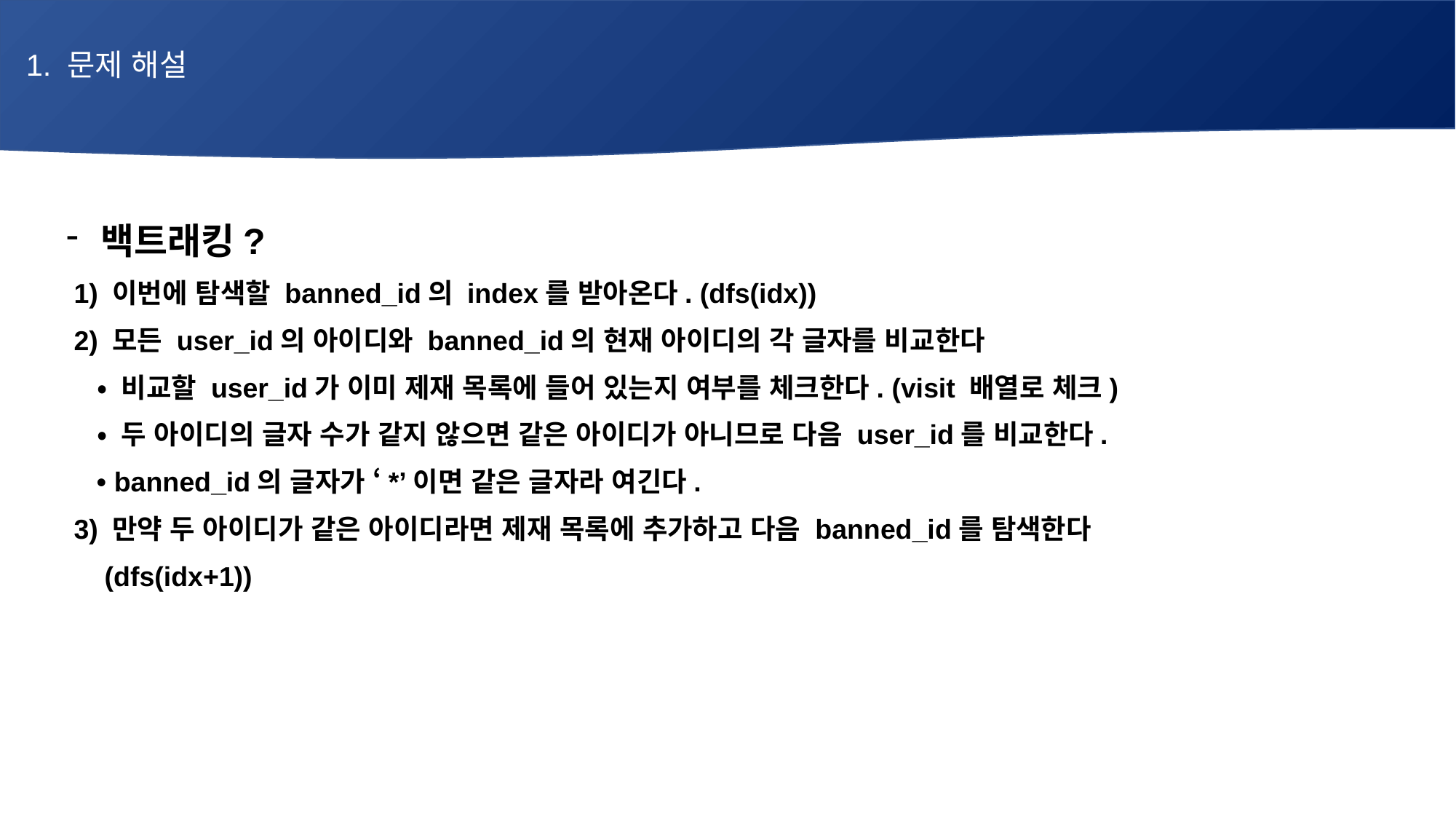

1. 문제 해설
# 매주 1 과제 LV2
백트래킹?
 1) 이번에 탐색할 banned_id의 index를 받아온다. (dfs(idx))
 2) 모든 user_id의 아이디와 banned_id의 현재 아이디의 각 글자를 비교한다
    • 비교할 user_id가 이미 제재 목록에 들어 있는지 여부를 체크한다. (visit 배열로 체크)
    • 두 아이디의 글자 수가 같지 않으면 같은 아이디가 아니므로 다음 user_id를 비교한다.
    • banned_id의 글자가 ‘*’이면 같은 글자라 여긴다.
 3) 만약 두 아이디가 같은 아이디라면 제재 목록에 추가하고 다음 banned_id를 탐색한다
     (dfs(idx+1))